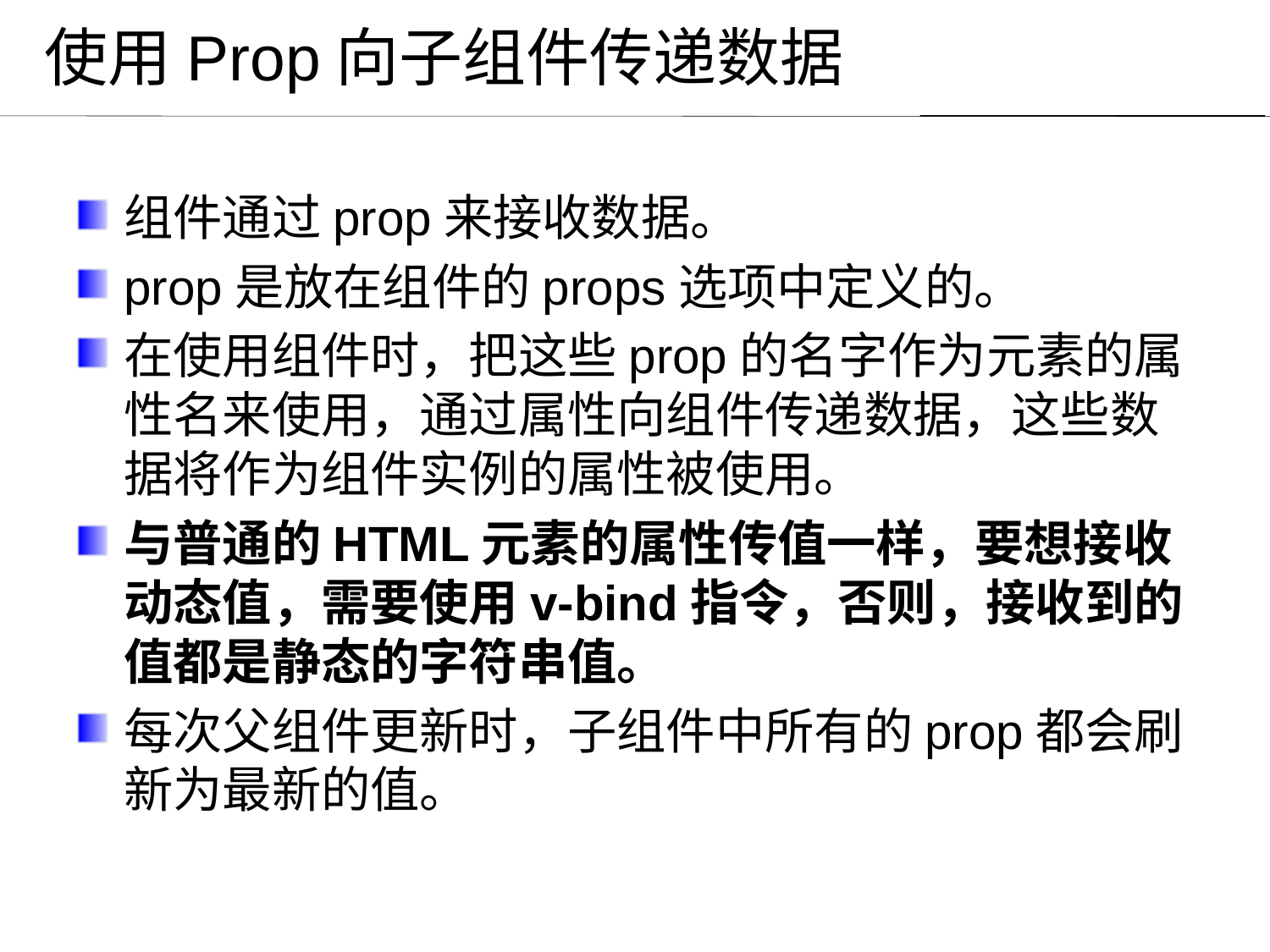

# 使用Prop向子组件传递数据
组件通过prop来接收数据。
prop是放在组件的props选项中定义的。
在使用组件时，把这些prop的名字作为元素的属性名来使用，通过属性向组件传递数据，这些数据将作为组件实例的属性被使用。
与普通的HTML元素的属性传值一样，要想接收动态值，需要使用v-bind指令，否则，接收到的值都是静态的字符串值。
每次父组件更新时，子组件中所有的prop都会刷新为最新的值。